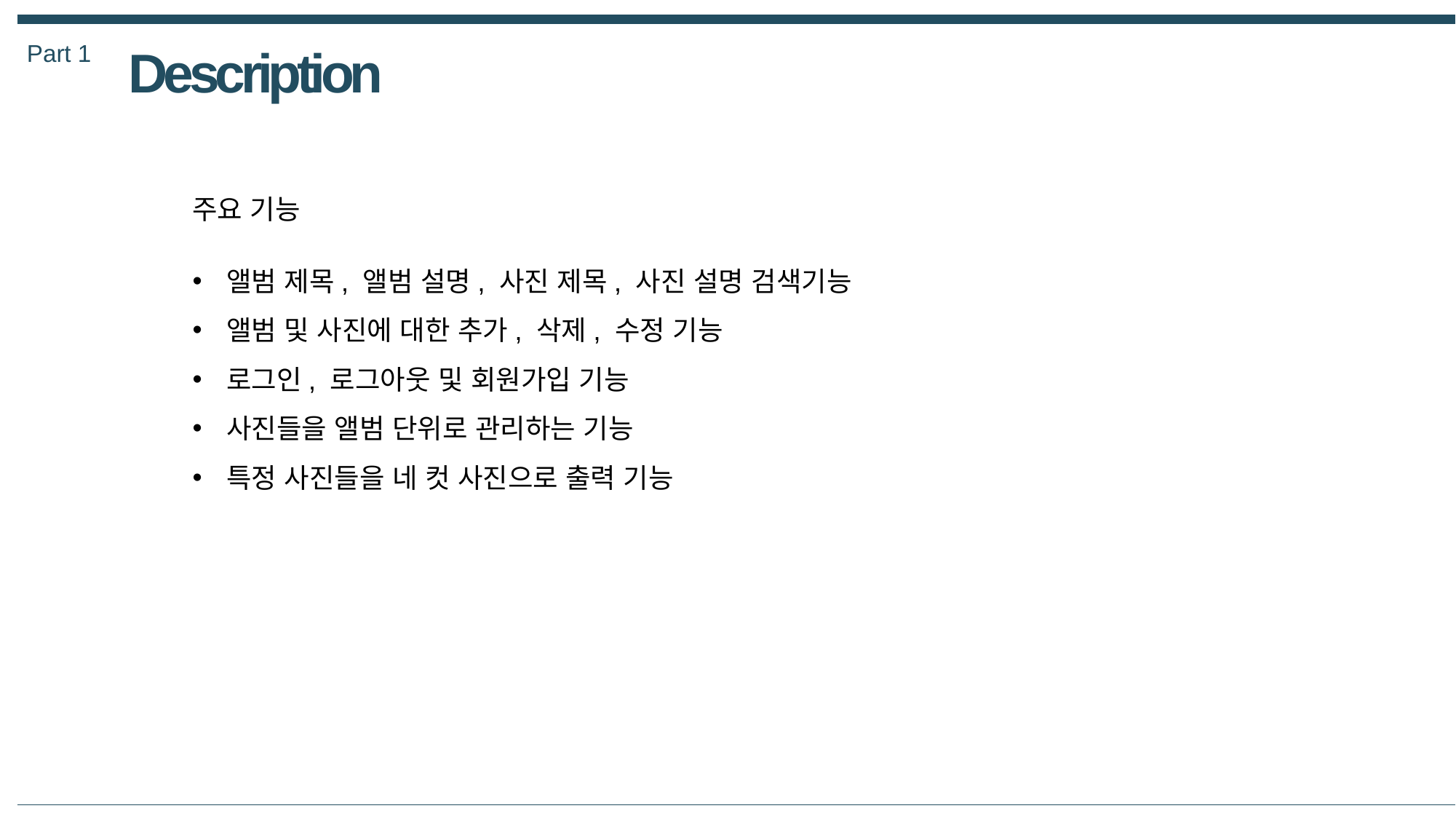

Part 1
Description
주요 기능
앨범 제목, 앨범 설명, 사진 제목, 사진 설명 검색기능
앨범 및 사진에 대한 추가, 삭제, 수정 기능
로그인, 로그아웃 및 회원가입 기능
사진들을 앨범 단위로 관리하는 기능
특정 사진들을 네 컷 사진으로 출력 기능